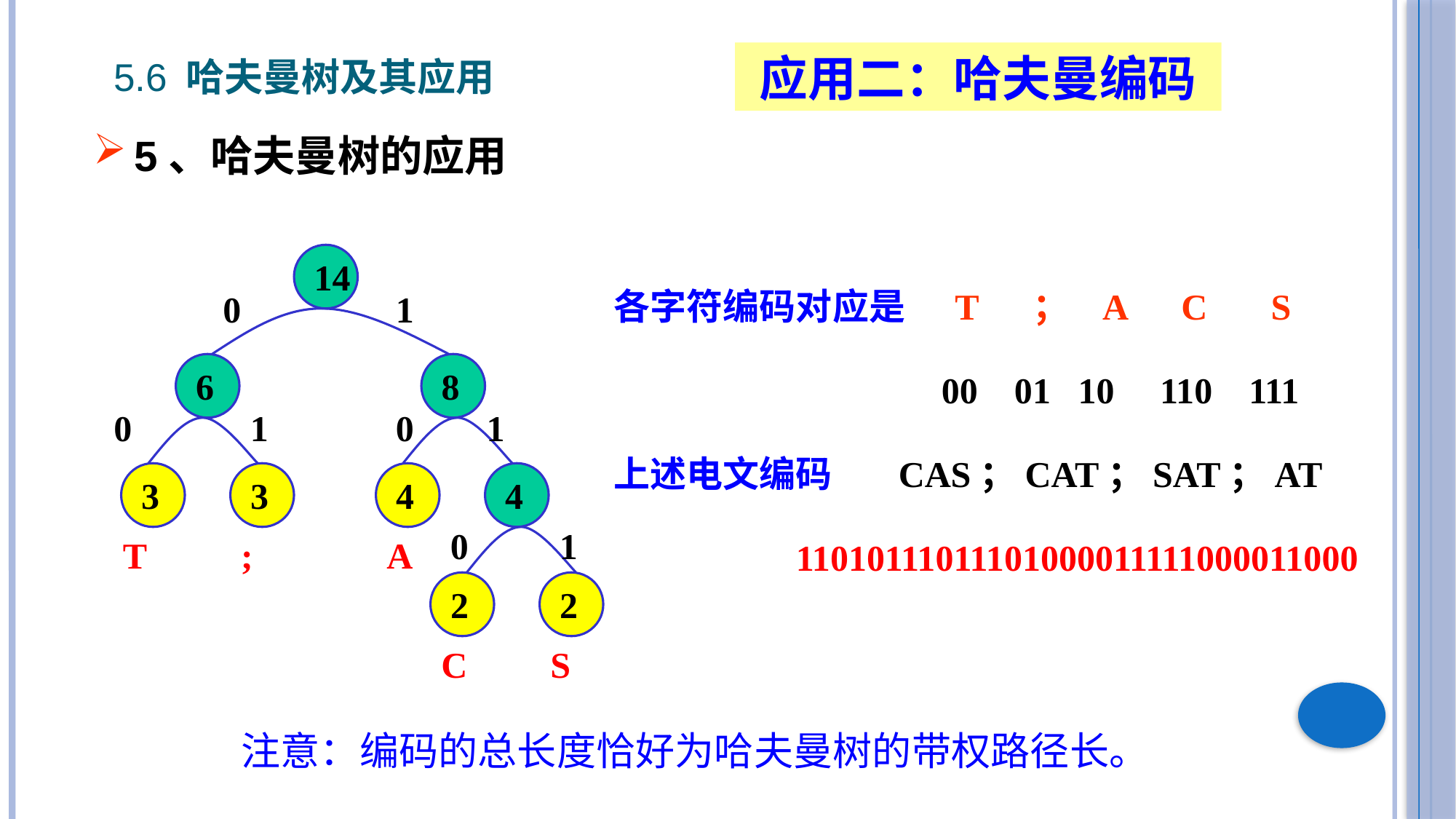

5.6 哈夫曼树及其应用
应用二：哈夫曼编码
5、哈夫曼树的应用

14
0
1

6
8
0
1
0
1

3
3
4
4
0
1
T
;
A

2
2
C
S
各字符编码对应是     T     ；   A      C       S
                                    00    01   10     110    111
上述电文编码       CAS；CAT；SAT；AT
                    11010111011101000011111000011000
注意：编码的总长度恰好为哈夫曼树的带权路径长。